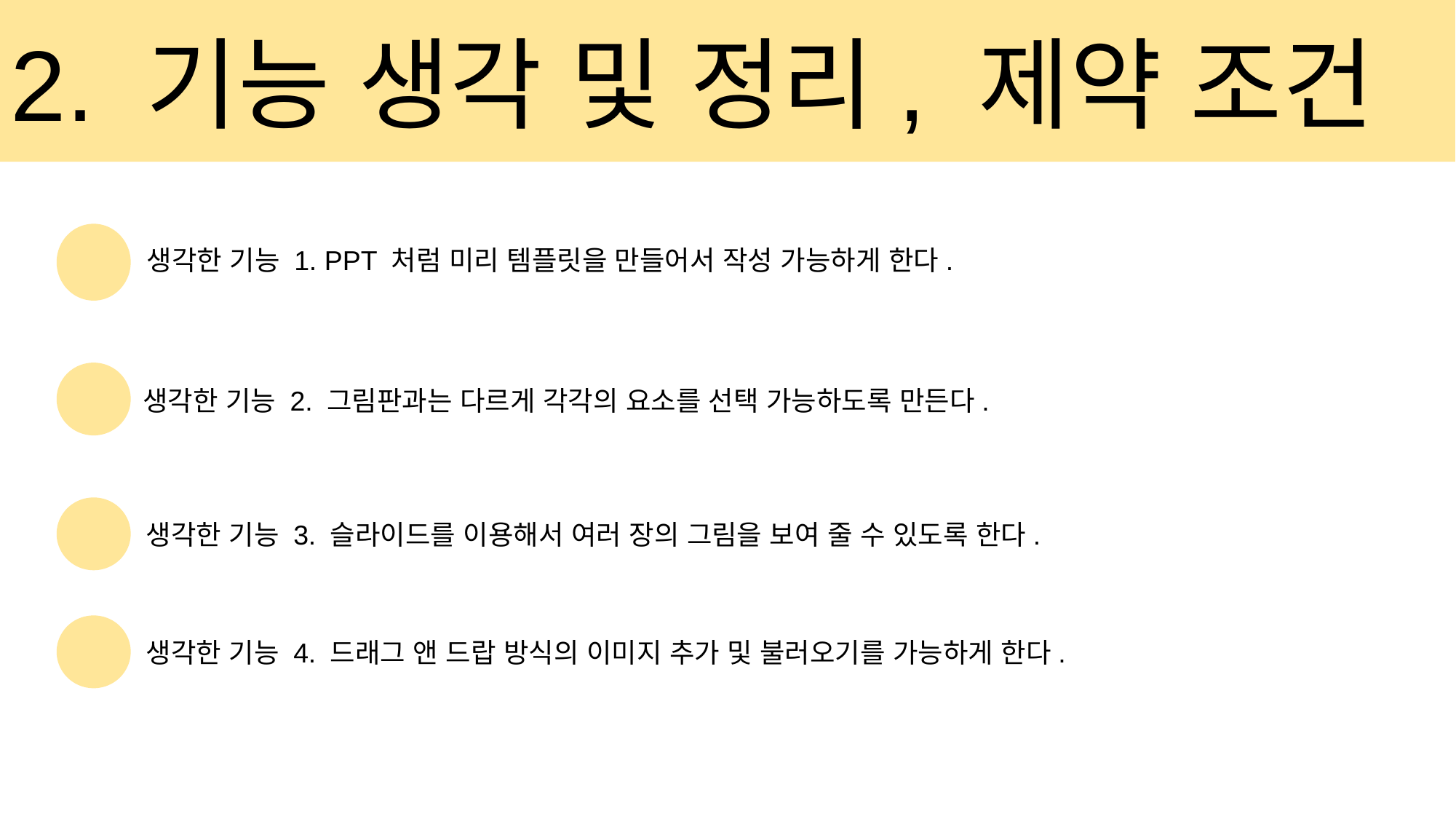

2. 기능 생각 및 정리, 제약 조건

생각한 기능 1. PPT 처럼 미리 템플릿을 만들어서 작성 가능하게 한다.

생각한 기능 2. 그림판과는 다르게 각각의 요소를 선택 가능하도록 만든다.

생각한 기능 3. 슬라이드를 이용해서 여러 장의 그림을 보여 줄 수 있도록 한다.

생각한 기능 4. 드래그 앤 드랍 방식의 이미지 추가 및 불러오기를 가능하게 한다.